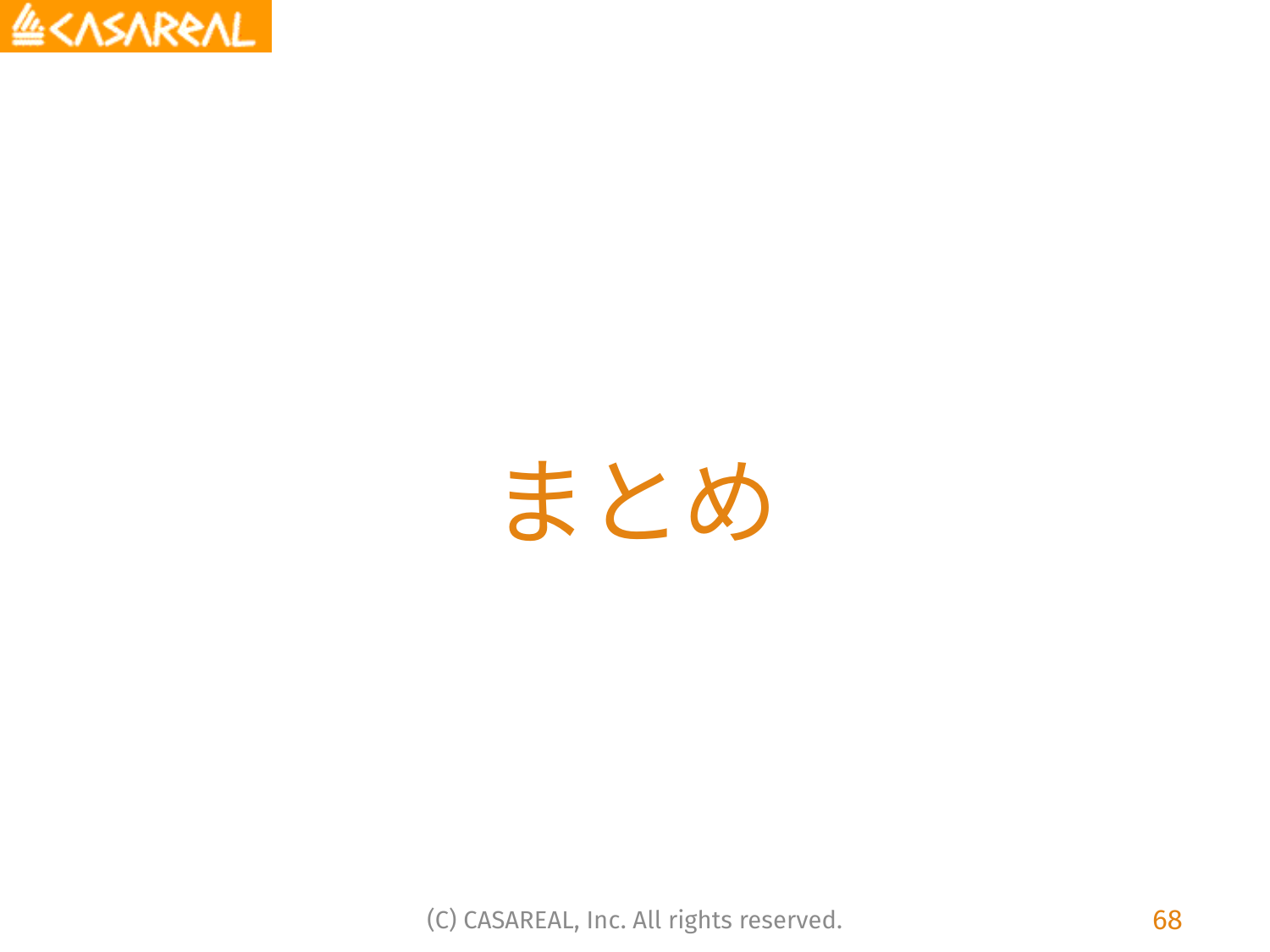

# まとめ
(C) CASAREAL, Inc. All rights reserved.
68